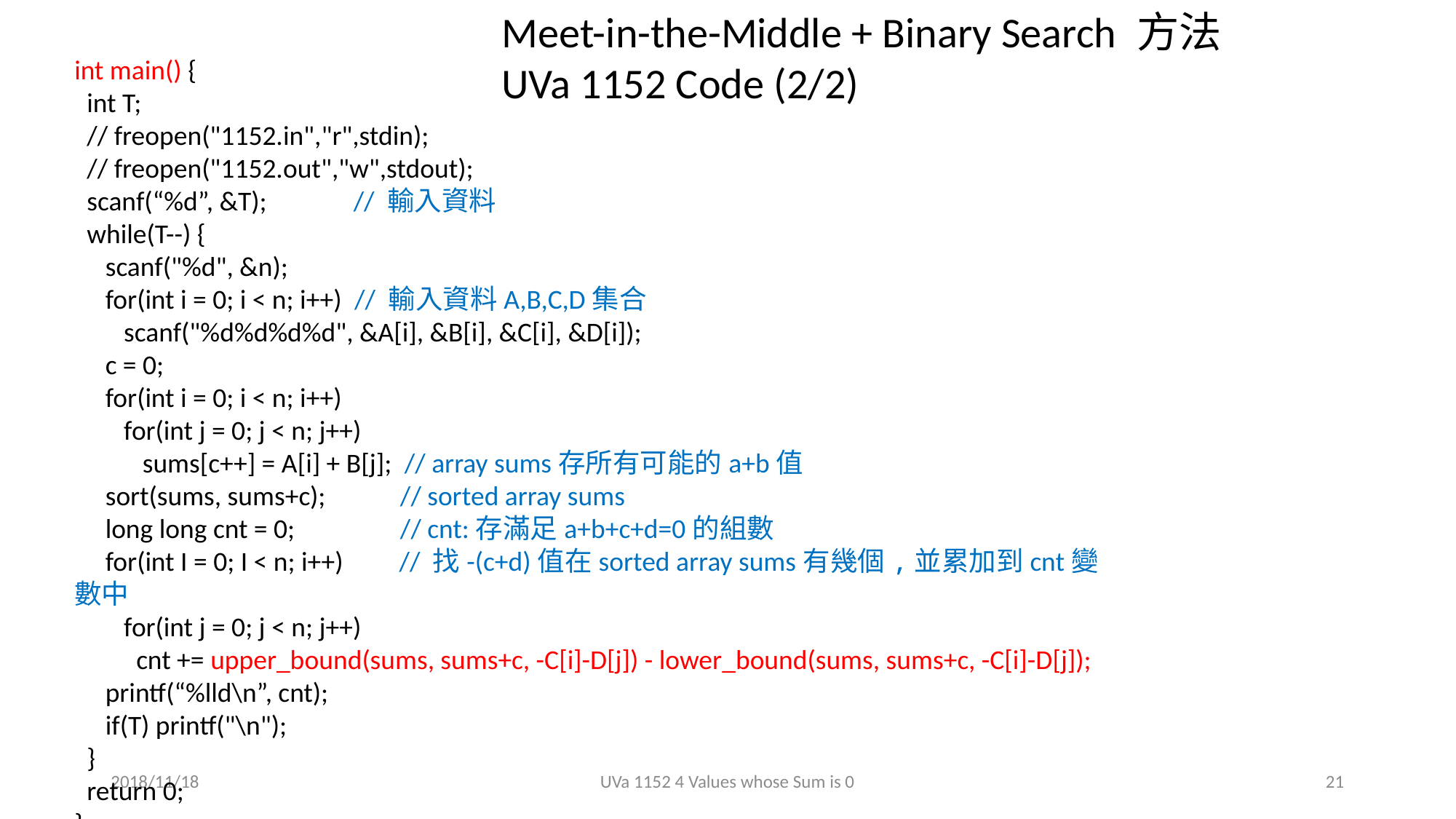

Meet-in-the-Middle + Binary Search 方法
UVa 1152 Code (2/2)
int main() {
  int T;
  // freopen("1152.in","r",stdin);
  // freopen("1152.out","w",stdout);
  scanf(“%d”, &T);              // 輸入資料
  while(T--) {
     scanf("%d", &n);
     for(int i = 0; i < n; i++)  // 輸入資料A,B,C,D集合
        scanf("%d%d%d%d", &A[i], &B[i], &C[i], &D[i]);
     c = 0;
     for(int i = 0; i < n; i++)
        for(int j = 0; j < n; j++)
           sums[c++] = A[i] + B[j];  // array sums存所有可能的a+b值
     sort(sums, sums+c);            // sorted array sums
     long long cnt = 0;                 // cnt:存滿足a+b+c+d=0的組數
     for(int I = 0; I < n; i++)         // 找-(c+d)值在sorted array sums有幾個,並累加到cnt變數中
        for(int j = 0; j < n; j++)
          cnt += upper_bound(sums, sums+c, -C[i]-D[j]) - lower_bound(sums, sums+c, -C[i]-D[j]);
     printf(“%lld\n”, cnt);
     if(T) printf("\n");
  }
  return 0;
}
2018/11/18
UVa 1152 4 Values whose Sum is 0
21